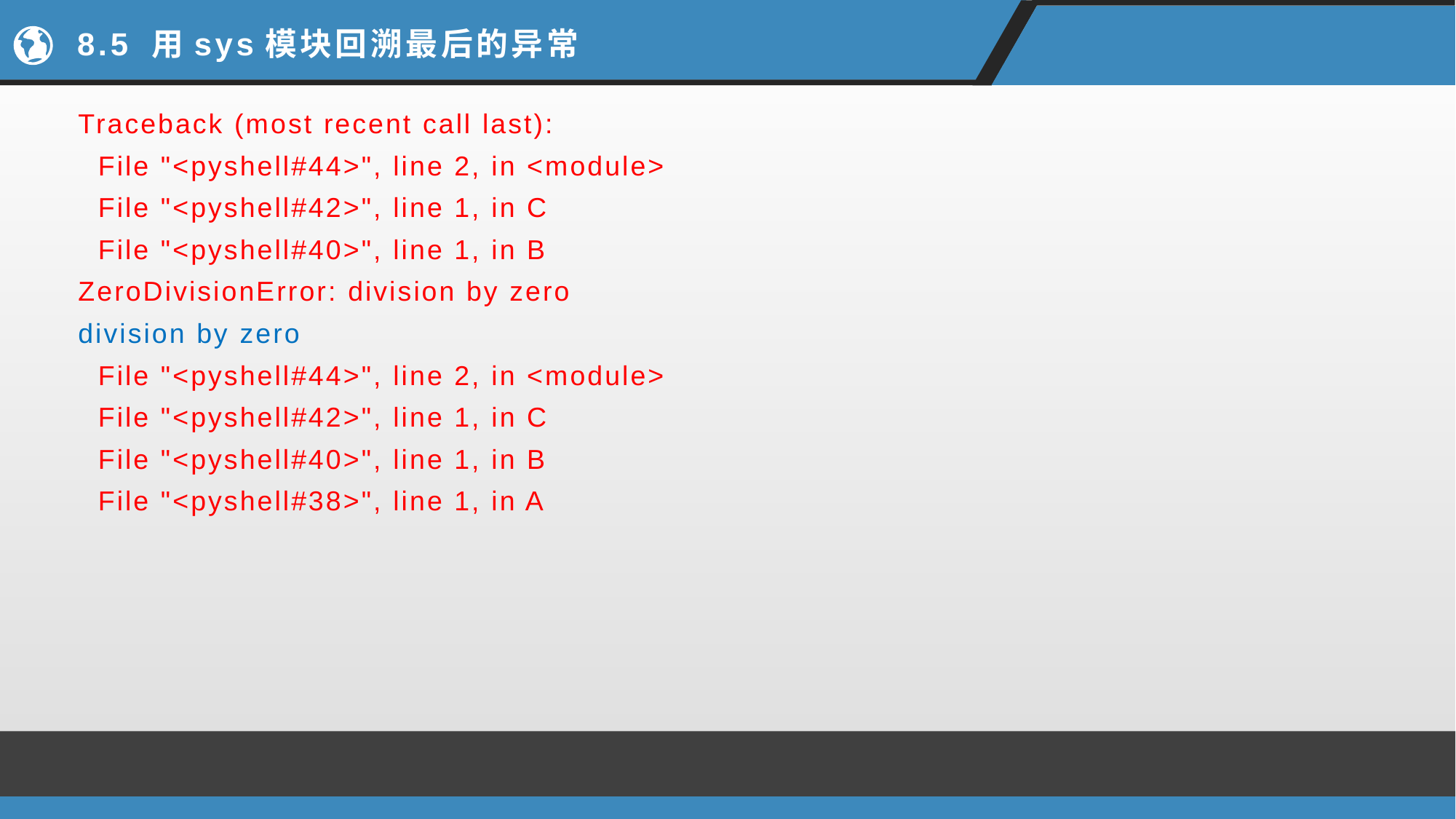

# 8.5 用sys模块回溯最后的异常

Traceback (most recent call last):
  File "<pyshell#44>", line 2, in <module>
  File "<pyshell#42>", line 1, in C
  File "<pyshell#40>", line 1, in B
ZeroDivisionError: division by zero
division by zero
  File "<pyshell#44>", line 2, in <module>
  File "<pyshell#42>", line 1, in C
  File "<pyshell#40>", line 1, in B
  File "<pyshell#38>", line 1, in A